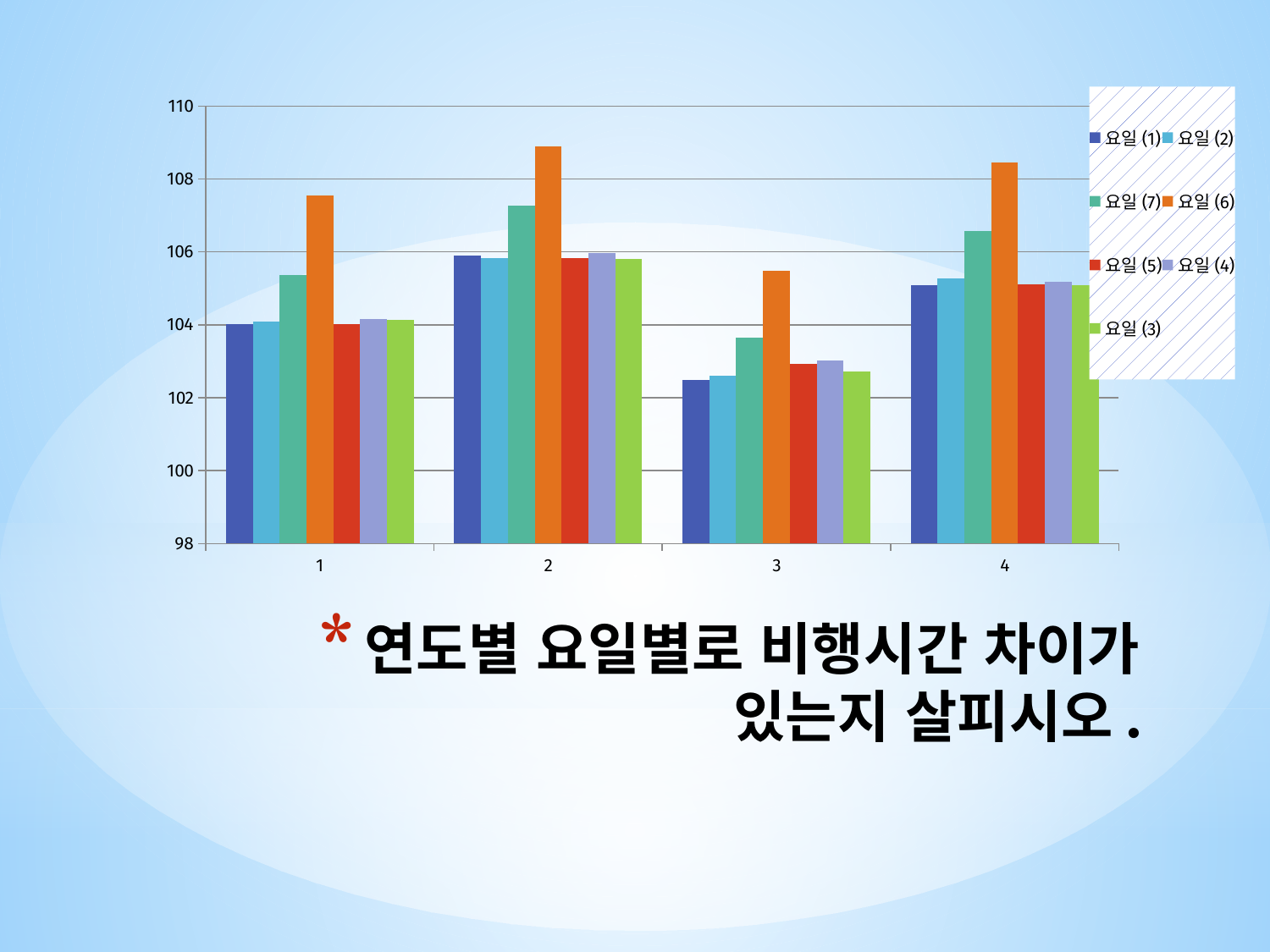

### Chart

| Category |  |  |  |  |  |  |  |
|---|---|---|---|---|---|---|---|
# 연도별 요일별로 비행시간 차이가 있는지 살피시오.